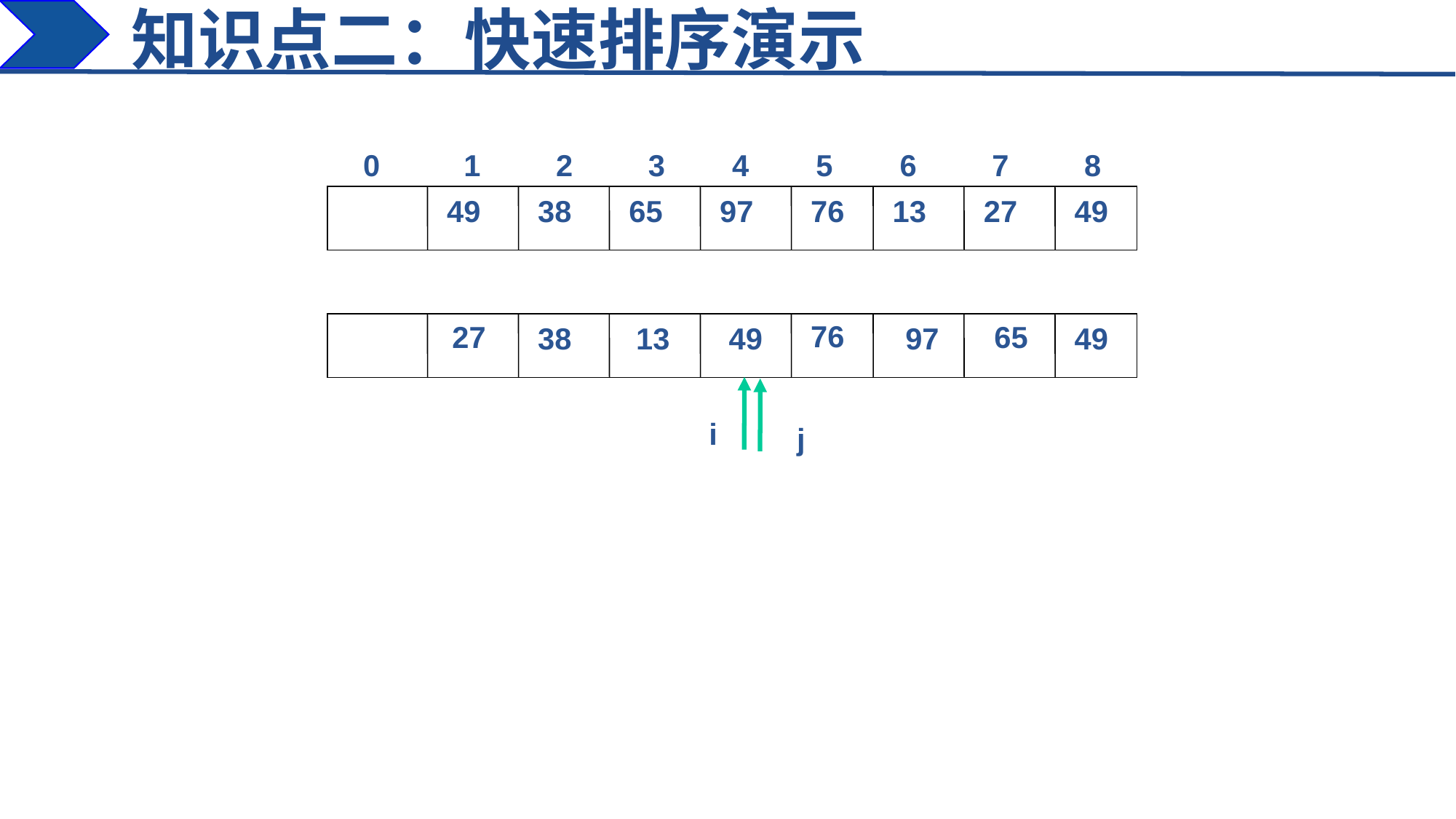

知识点二：快速排序演示
   0          1         2         3        4        5        6         7         8

49
38
65
97
76
13
27
49
76
27
65

38
13
49
97
49

i

j